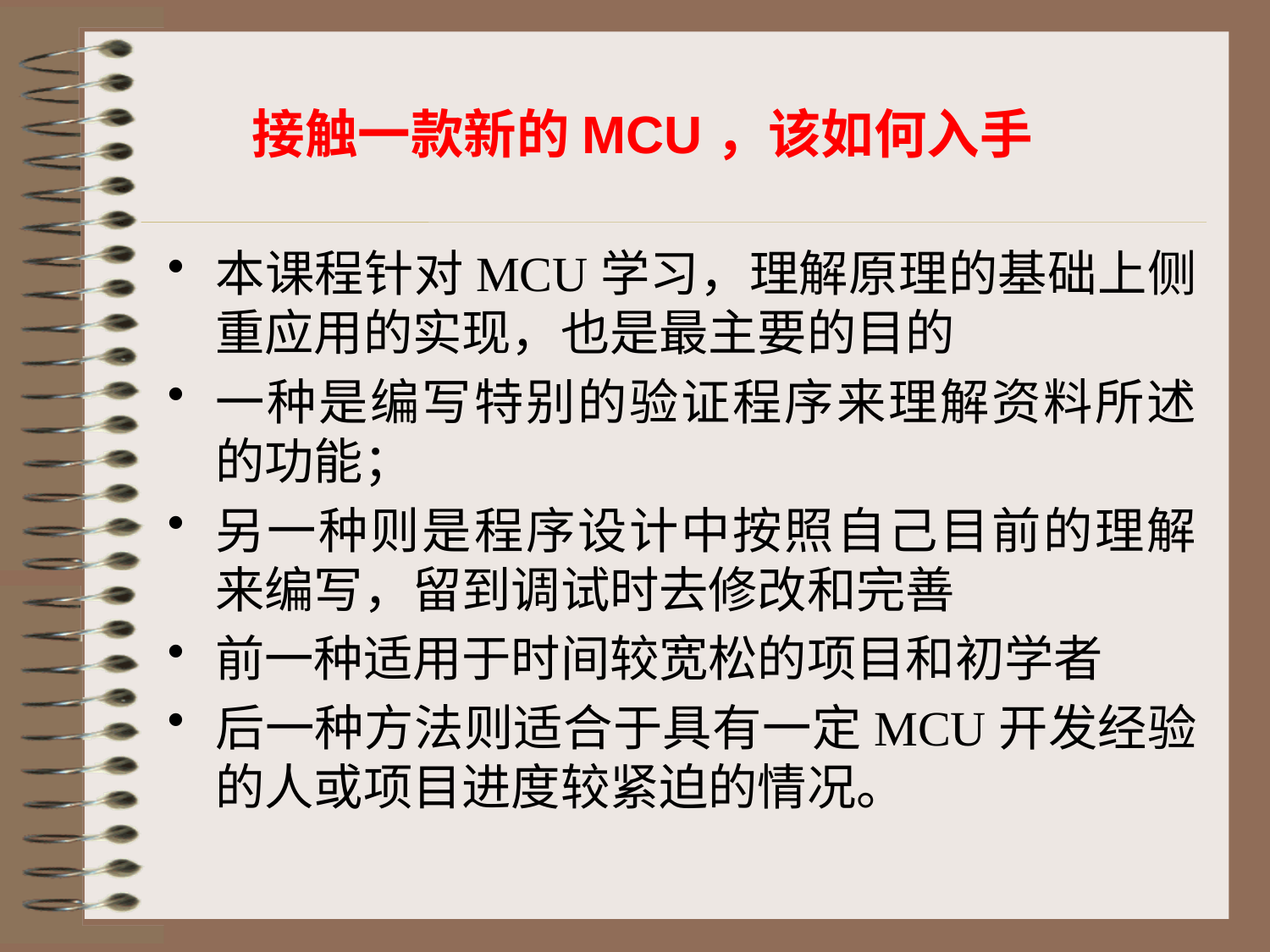

# 接触一款新的MCU，该如何入手
本课程针对MCU学习，理解原理的基础上侧重应用的实现，也是最主要的目的
一种是编写特别的验证程序来理解资料所述的功能；
另一种则是程序设计中按照自己目前的理解来编写，留到调试时去修改和完善
前一种适用于时间较宽松的项目和初学者
后一种方法则适合于具有一定MCU开发经验的人或项目进度较紧迫的情况。